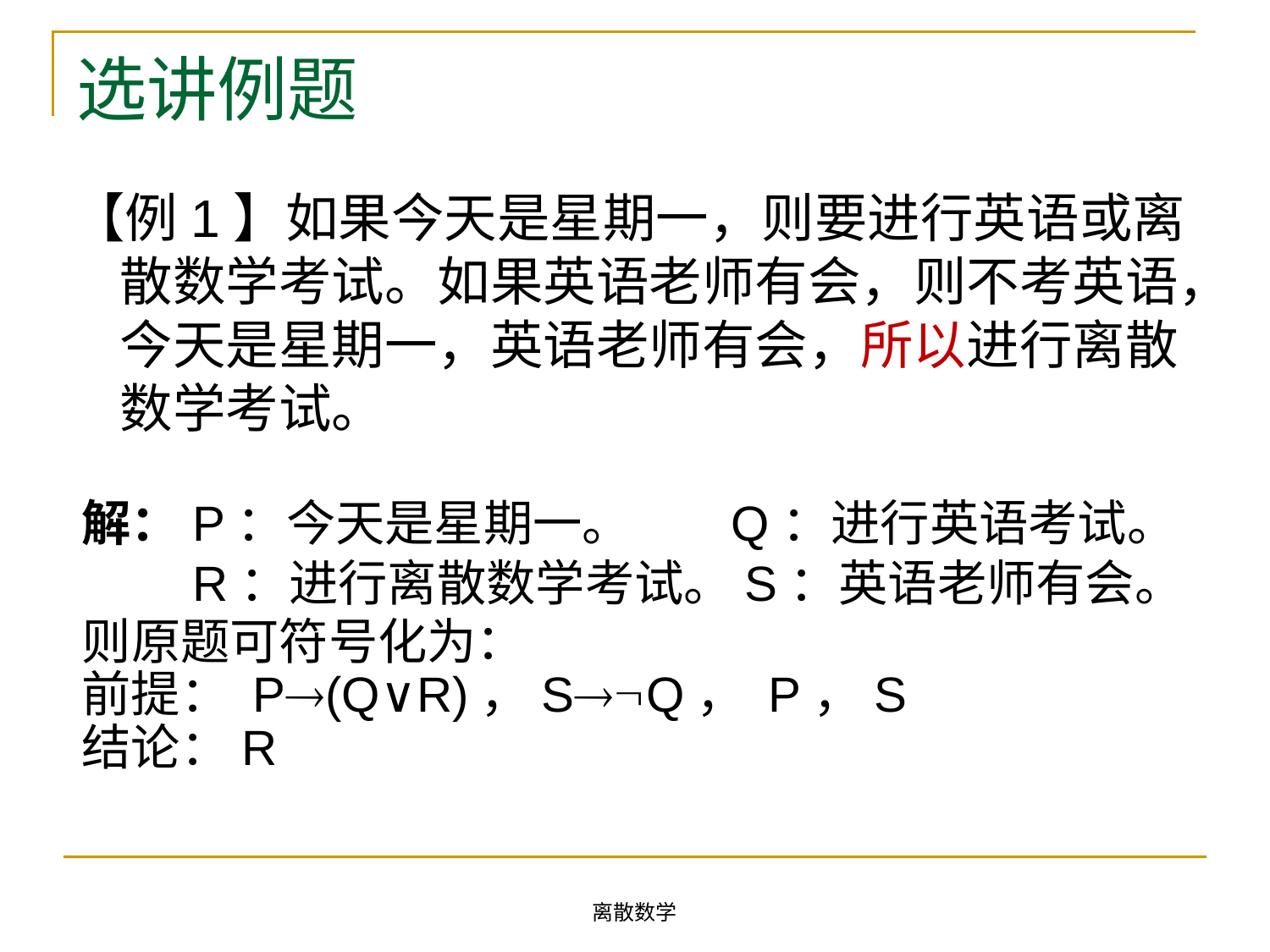

# 选讲例题
【例1】如果今天是星期一，则要进行英语或离散数学考试。如果英语老师有会，则不考英语，今天是星期一，英语老师有会，所以进行离散数学考试。
解：P：今天是星期一。        Q：进行英语考试。
　　R：进行离散数学考试。S：英语老师有会。
则原题可符号化为：
前提： P→(Q∨R)，S→¬Q， P，S
结论：R

31
离散数学